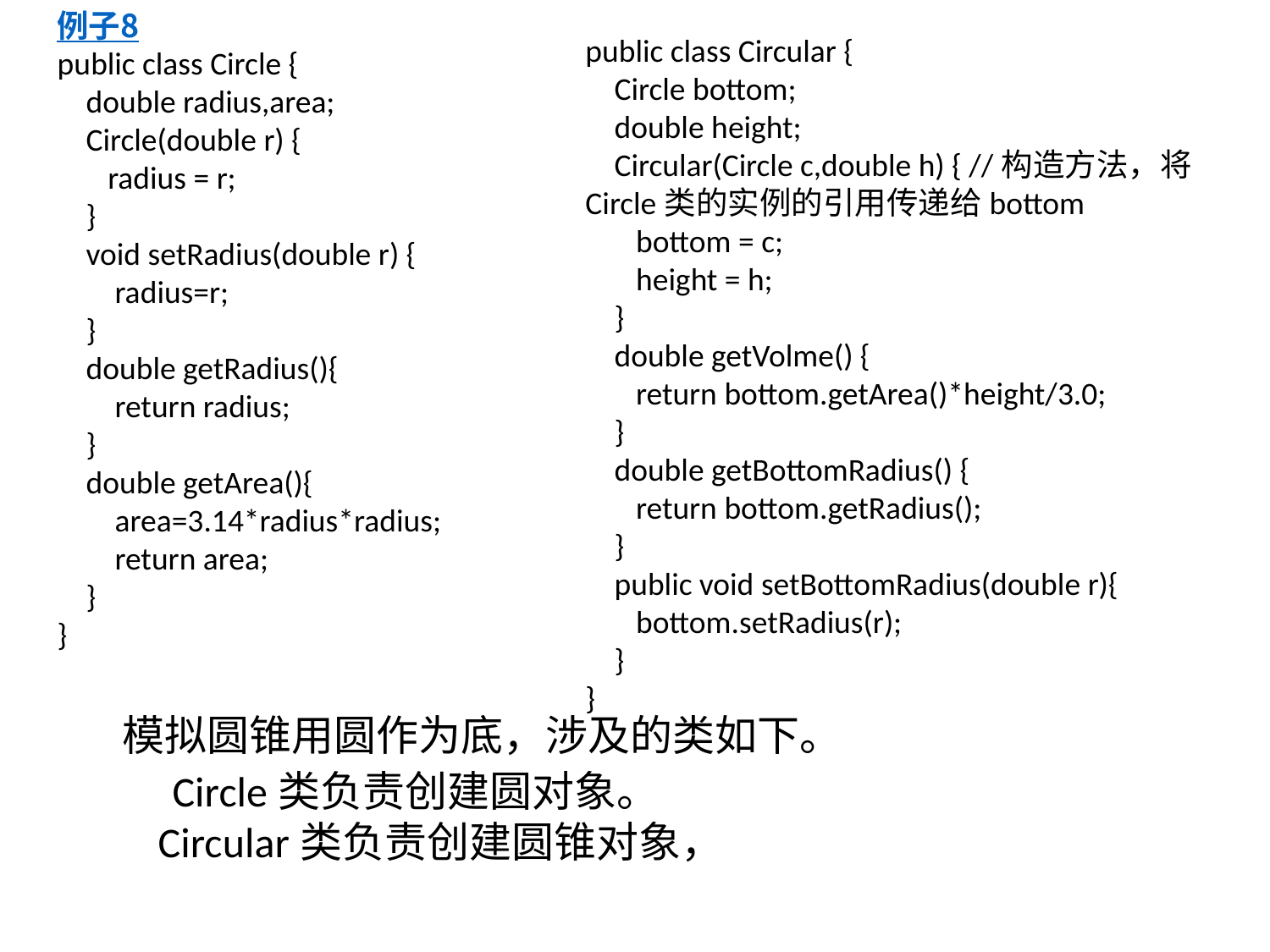

例子8
public class Circular {
    Circle bottom;
    double height;
    Circular(Circle c,double h) { //构造方法，将Circle类的实例的引用传递给bottom
       bottom = c;
       height = h;
    }
    double getVolme() {
       return bottom.getArea()*height/3.0;
    }
    double getBottomRadius() {
       return bottom.getRadius();
    }
    public void setBottomRadius(double r){
       bottom.setRadius(r);
    }
}
public class Circle {
    double radius,area;
    Circle(double r) {
       radius = r;
    }
    void setRadius(double r) {
        radius=r;
    }
    double getRadius(){
        return radius;
    }
    double getArea(){
        area=3.14*radius*radius;
        return area;
    }
}
模拟圆锥用圆作为底，涉及的类如下。
   Circle类负责创建圆对象。
   Circular类负责创建圆锥对象，